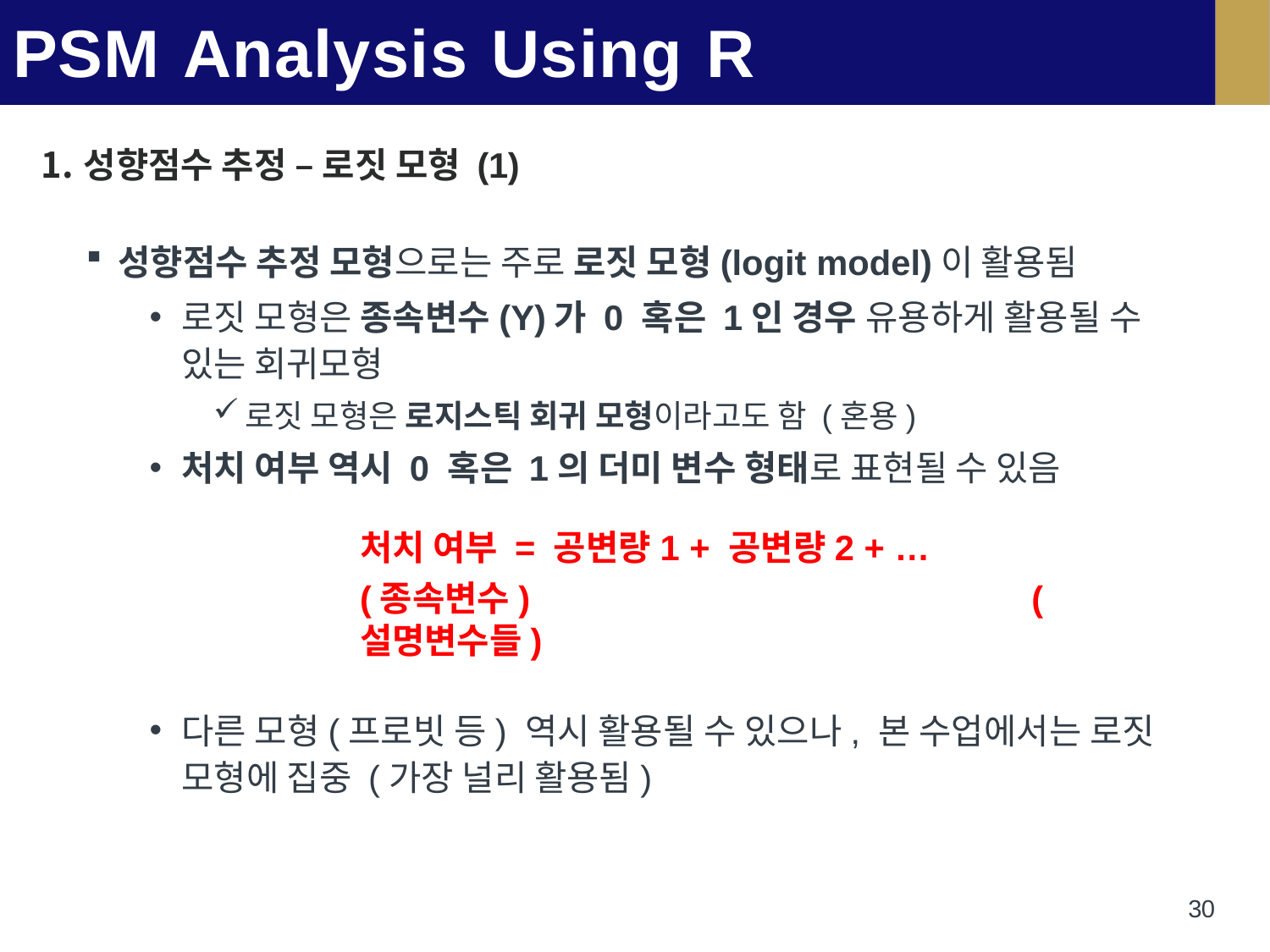

# PSM Analysis Using R
성향점수 추정 – 로짓 모형 (1)

성향점수 추정 모형으로는 주로 로짓 모형(logit model)이 활용됨
로짓 모형은 종속변수(Y)가 0 혹은 1인 경우 유용하게 활용될 수 있는 회귀모형
로짓 모형은 로지스틱 회귀 모형이라고도 함 (혼용)
처치 여부 역시 0 혹은 1의 더미 변수 형태로 표현될 수 있음
처치 여부 = 공변량1 + 공변량2 + …
(종속변수)	(설명변수들)
다른 모형(프로빗 등) 역시 활용될 수 있으나, 본 수업에서는 로짓
모형에 집중 (가장 널리 활용됨)
30